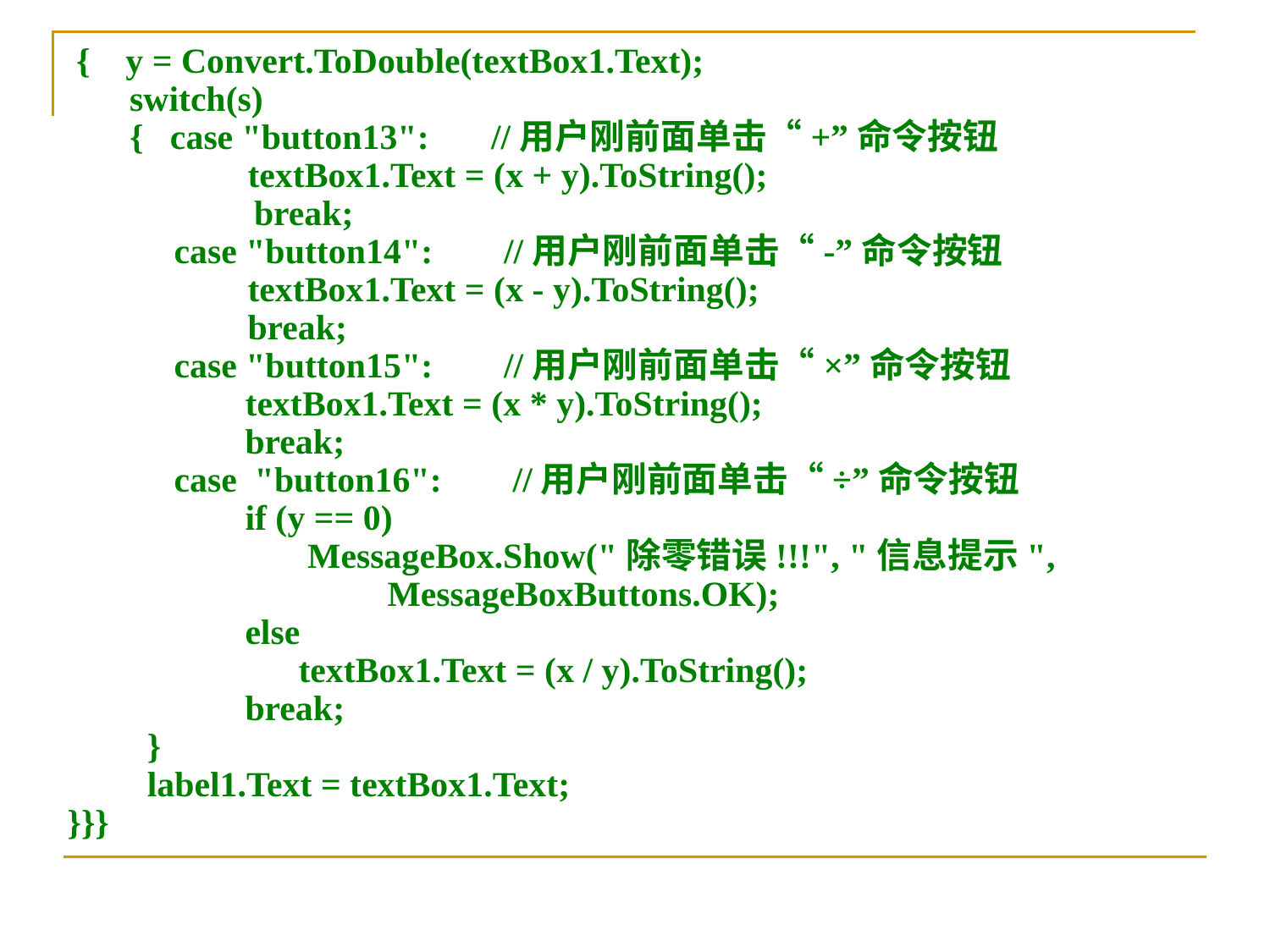

{    y = Convert.ToDouble(textBox1.Text);
       switch(s)
       {   case "button13":       //用户刚前面单击“+”命令按钮
	      textBox1.Text = (x + y).ToString();
                     break;
            case "button14":        //用户刚前面单击“-”命令按钮
              	      textBox1.Text = (x - y).ToString();
	      break;
            case "button15":        //用户刚前面单击“×”命令按钮
                    textBox1.Text = (x * y).ToString();
                    break;
            case  "button16":        //用户刚前面单击“÷”命令按钮
                    if (y == 0)
                           MessageBox.Show("除零错误!!!", "信息提示",
                                    MessageBoxButtons.OK);
                    else
                          textBox1.Text = (x / y).ToString();
                    break;
         }
         label1.Text = textBox1.Text;
}}}